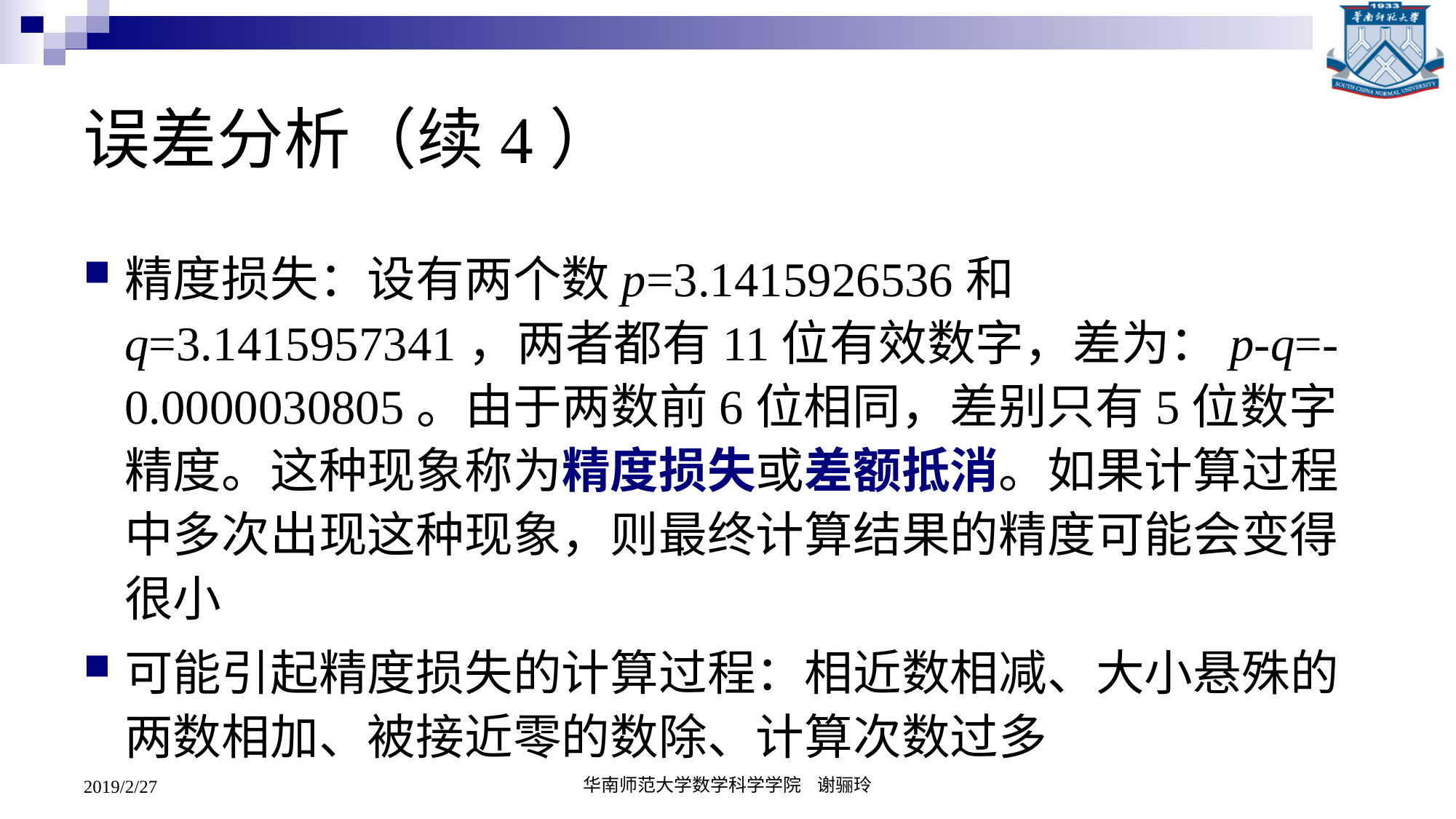

# 误差分析（续4）
精度损失：设有两个数p=3.1415926536和q=3.1415957341，两者都有11位有效数字，差为：p-q=-0.0000030805。由于两数前6位相同，差别只有5位数字精度。这种现象称为精度损失或差额抵消。如果计算过程中多次出现这种现象，则最终计算结果的精度可能会变得很小
可能引起精度损失的计算过程：相近数相减、大小悬殊的两数相加、被接近零的数除、计算次数过多
2019/2/27
华南师范大学数学科学学院    谢骊玲